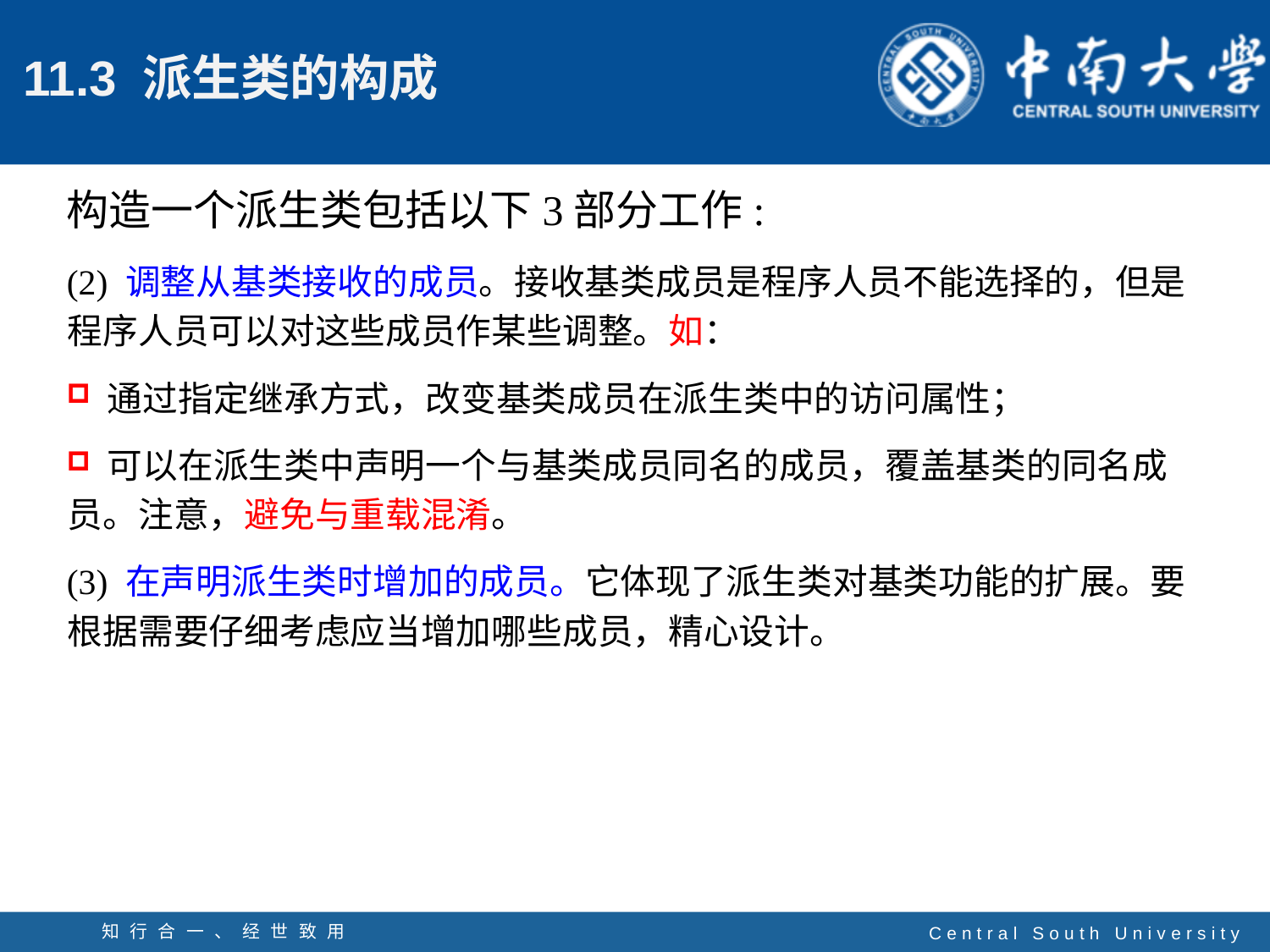

构造一个派生类包括以下3部分工作:
(2) 调整从基类接收的成员。接收基类成员是程序人员不能选择的，但是程序人员可以对这些成员作某些调整。如：
 通过指定继承方式，改变基类成员在派生类中的访问属性；
 可以在派生类中声明一个与基类成员同名的成员，覆盖基类的同名成员。注意，避免与重载混淆。
(3) 在声明派生类时增加的成员。它体现了派生类对基类功能的扩展。要根据需要仔细考虑应当增加哪些成员，精心设计。

知行合一、经世致用
自强不息 厚德载物
Central South University